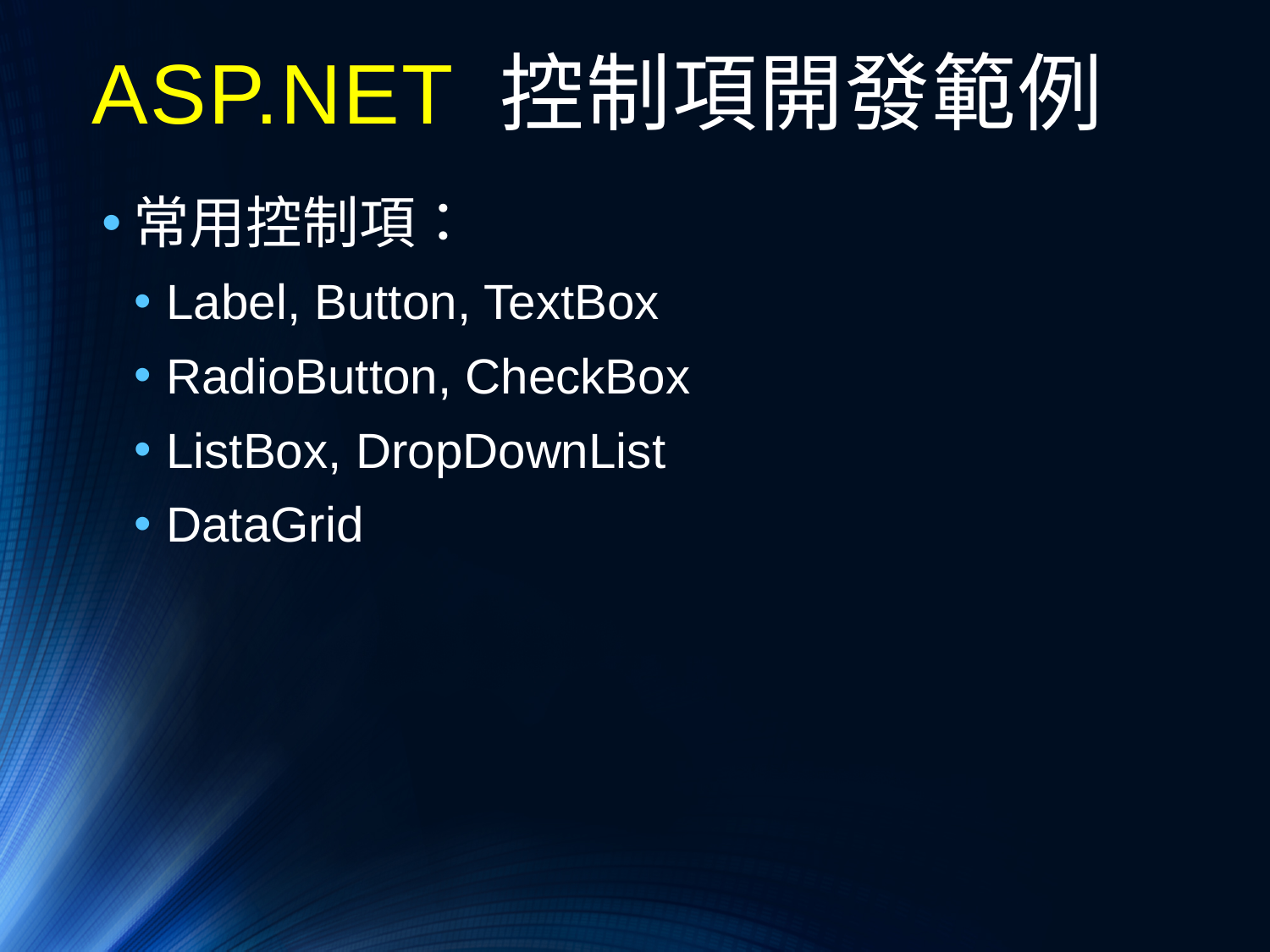

# ASP.NET 控制項開發範例
常用控制項：
Label, Button, TextBox
RadioButton, CheckBox
ListBox, DropDownList
DataGrid